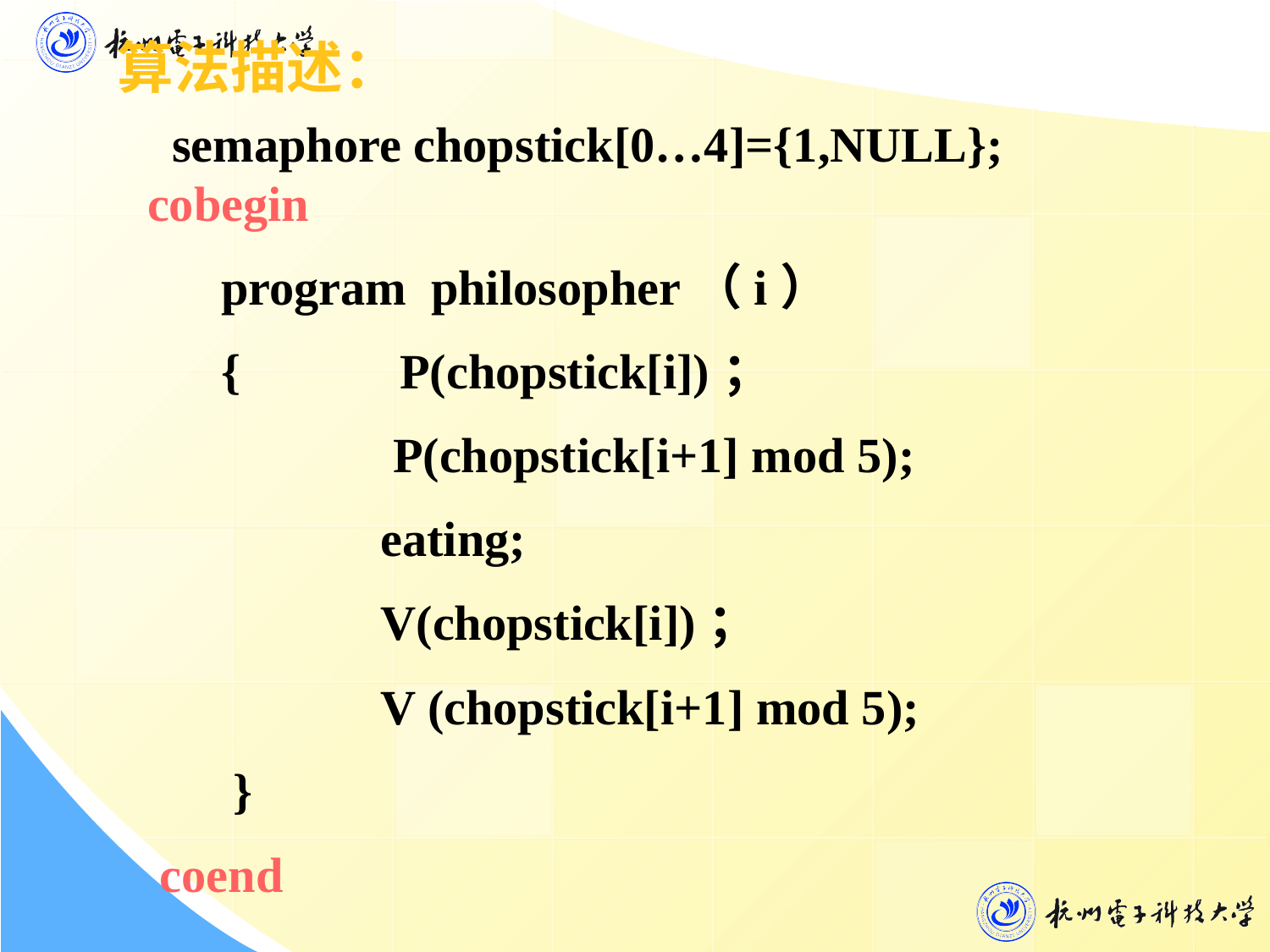

算法描述：
  semaphore chopstick[0…4]={1,NULL};
cobegin
      program  philosopher（i）
      {             P(chopstick[i])；
                    P(chopstick[i+1] mod 5);
                   eating;
                   V(chopstick[i])；
                   V (chopstick[i+1] mod 5);
       }
 coend